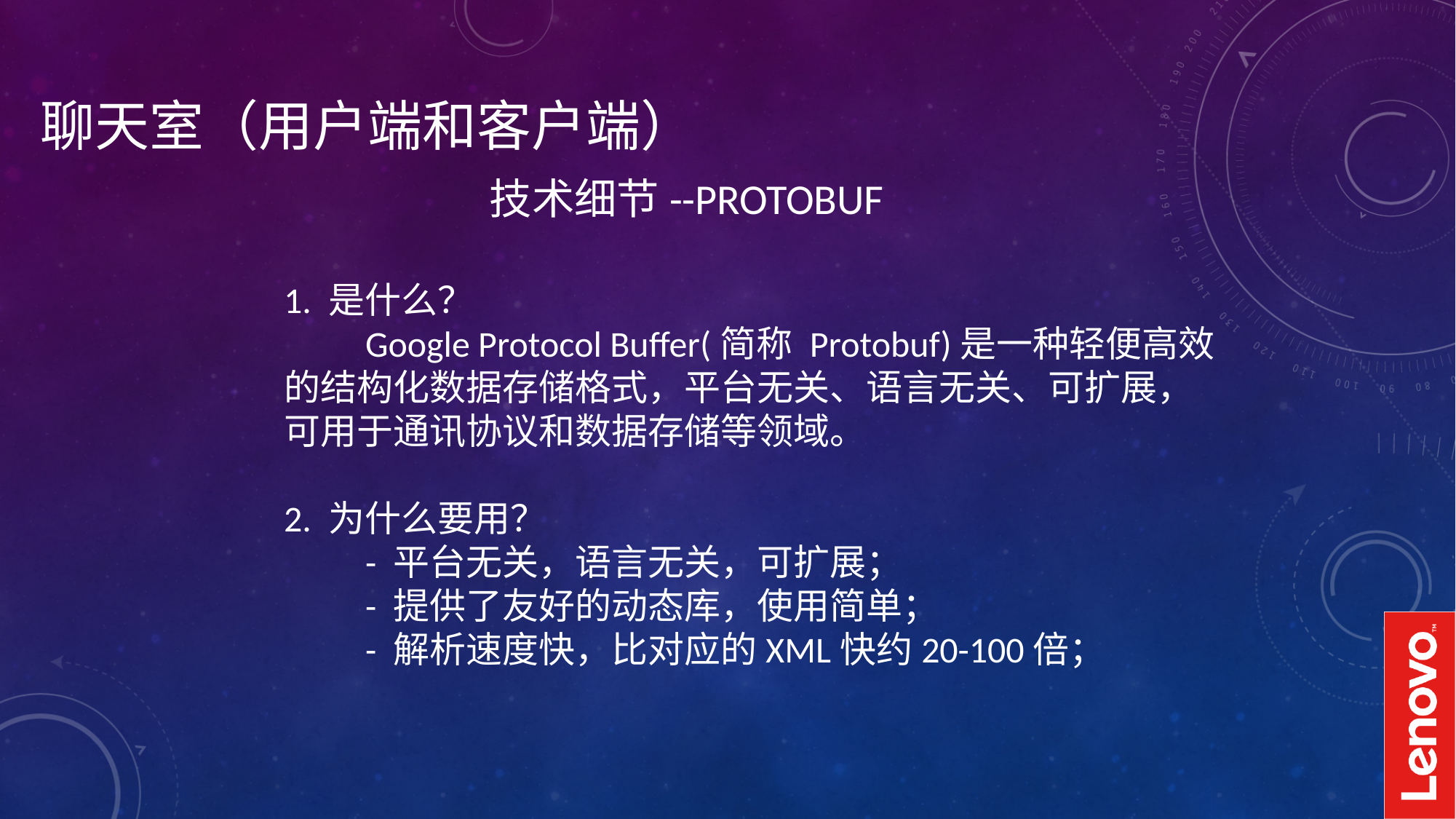

# 聊天室（用户端和客户端）
技术细节--ProtoBuf
1. 是什么？
　　Google Protocol Buffer(简称 Protobuf)是一种轻便高效的结构化数据存储格式，平台无关、语言无关、可扩展，可用于通讯协议和数据存储等领域。

2. 为什么要用？
　　- 平台无关，语言无关，可扩展；
　　- 提供了友好的动态库，使用简单；
　　- 解析速度快，比对应的XML快约20-100倍；